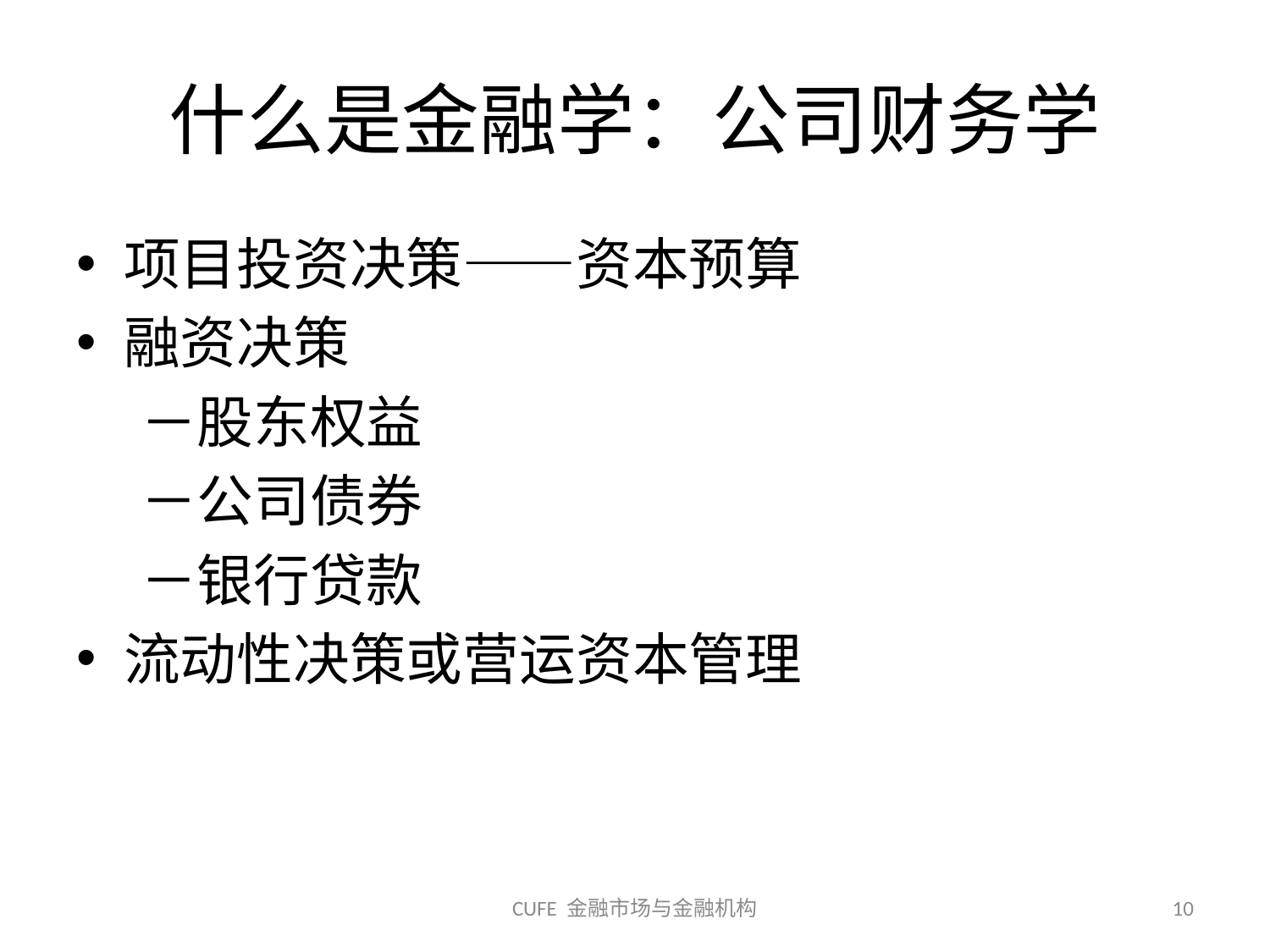

# 什么是金融学：公司财务学
项目投资决策——资本预算
融资决策
    －股东权益
    －公司债券
    －银行贷款
流动性决策或营运资本管理
CUFE 金融市场与金融机构
10